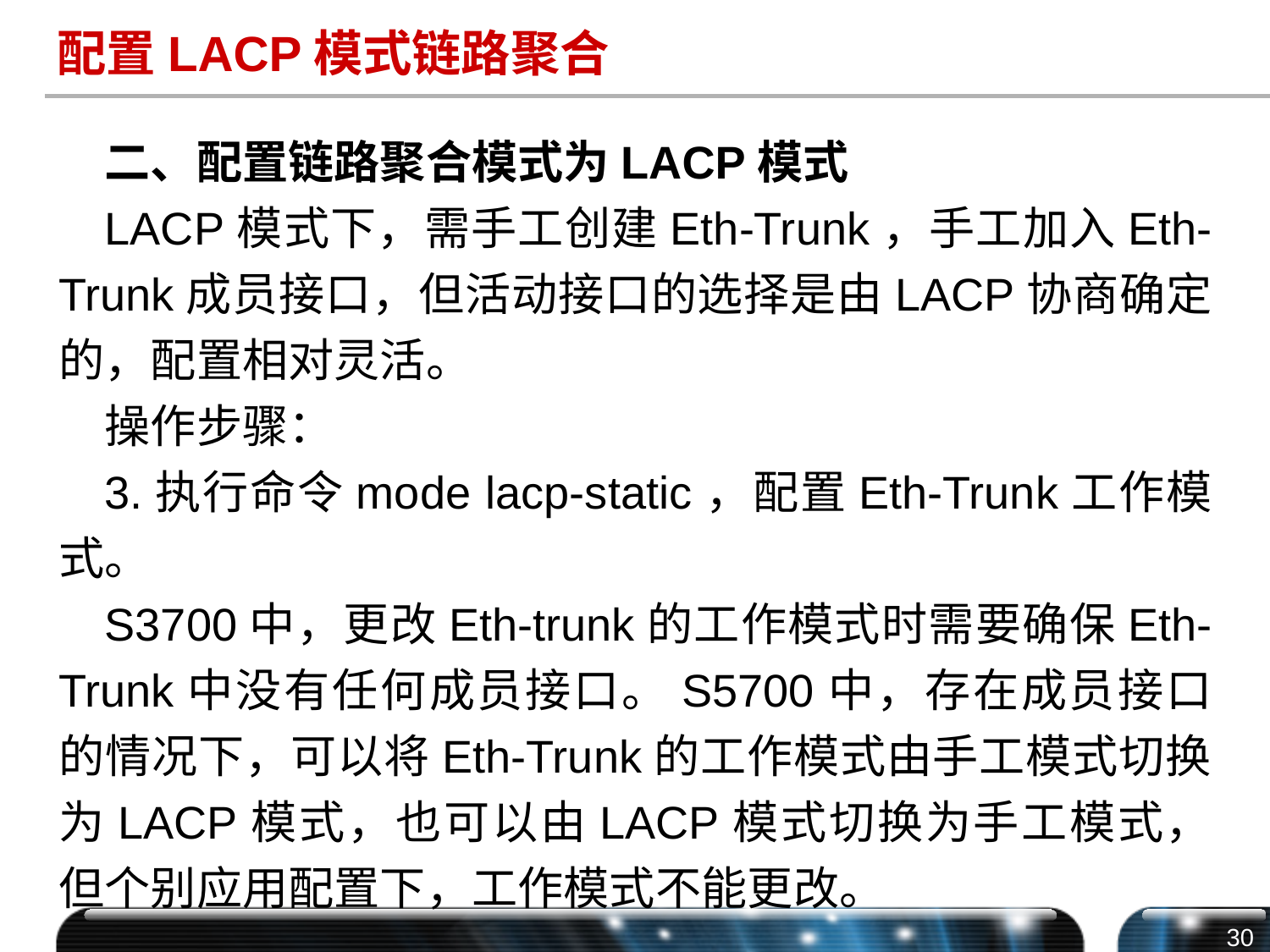

# 配置LACP模式链路聚合
二、配置链路聚合模式为LACP模式
LACP模式下，需手工创建Eth-Trunk，手工加入Eth-Trunk成员接口，但活动接口的选择是由LACP协商确定的，配置相对灵活。
操作步骤：
3.执行命令mode lacp-static，配置Eth-Trunk工作模式。
S3700中，更改Eth-trunk的工作模式时需要确保Eth-Trunk中没有任何成员接口。S5700中，存在成员接口的情况下，可以将Eth-Trunk的工作模式由手工模式切换为LACP模式，也可以由LACP模式切换为手工模式，但个别应用配置下，工作模式不能更改。